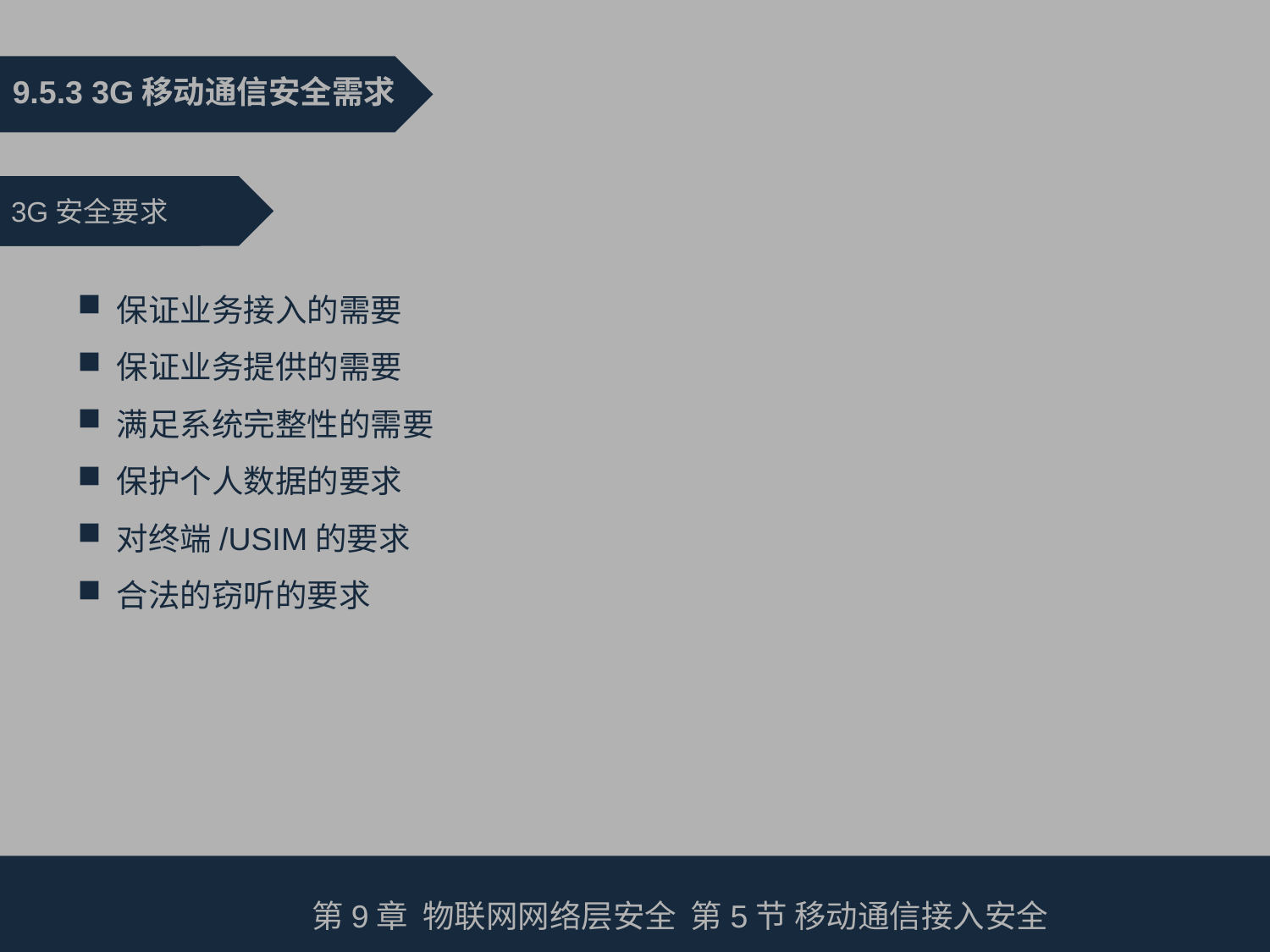

9.5.3 3G移动通信安全需求
3G安全要求
 保证业务接入的需要
 保证业务提供的需要
 满足系统完整性的需要
 保护个人数据的要求
 对终端/USIM的要求
 合法的窃听的要求
第9章  物联网网络层安全  第5节 移动通信接入安全